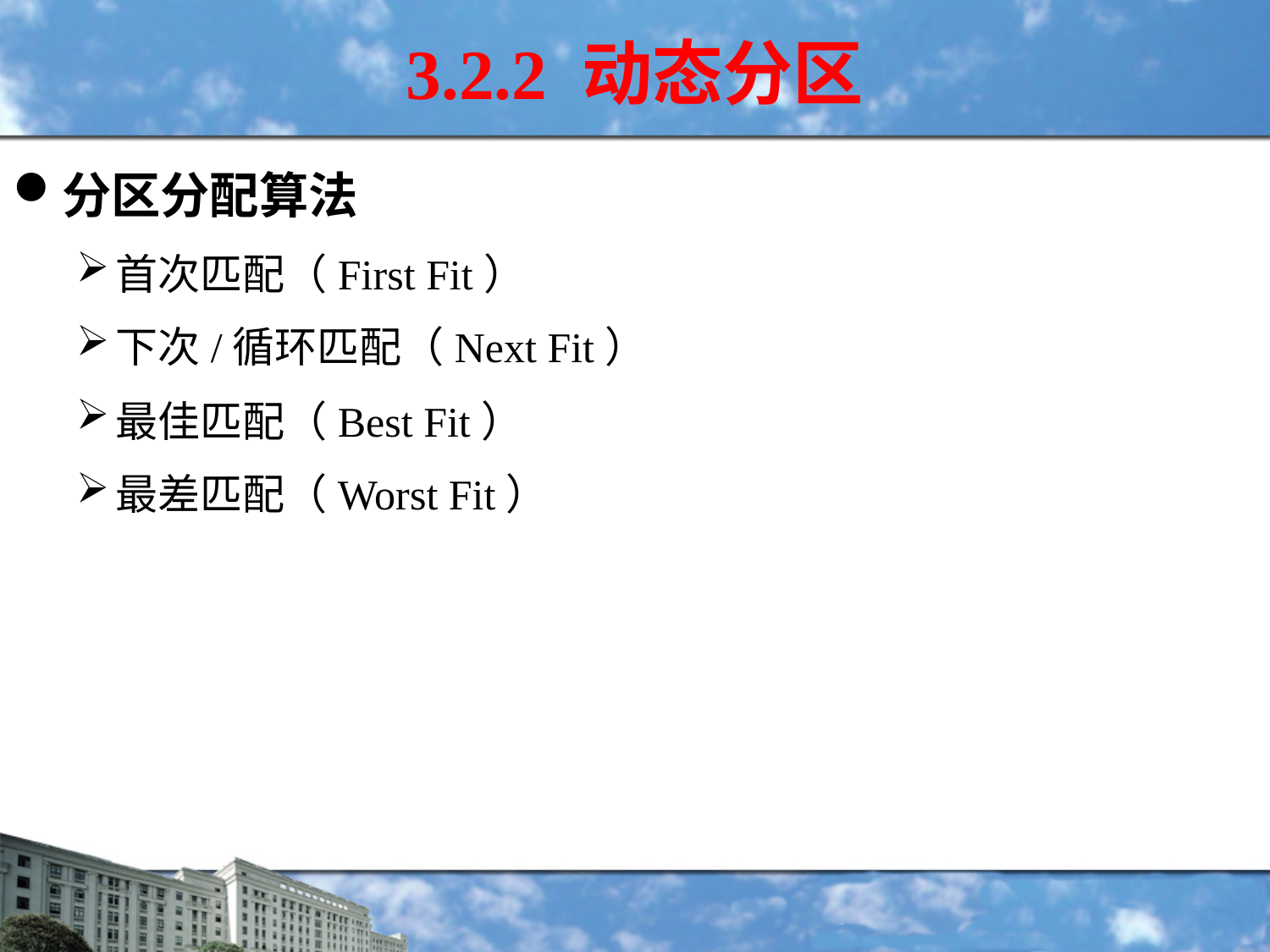

3.2.2 动态分区
分区分配算法
首次匹配（First Fit）
下次/循环匹配（Next Fit）
最佳匹配（Best Fit）
最差匹配（Worst Fit）